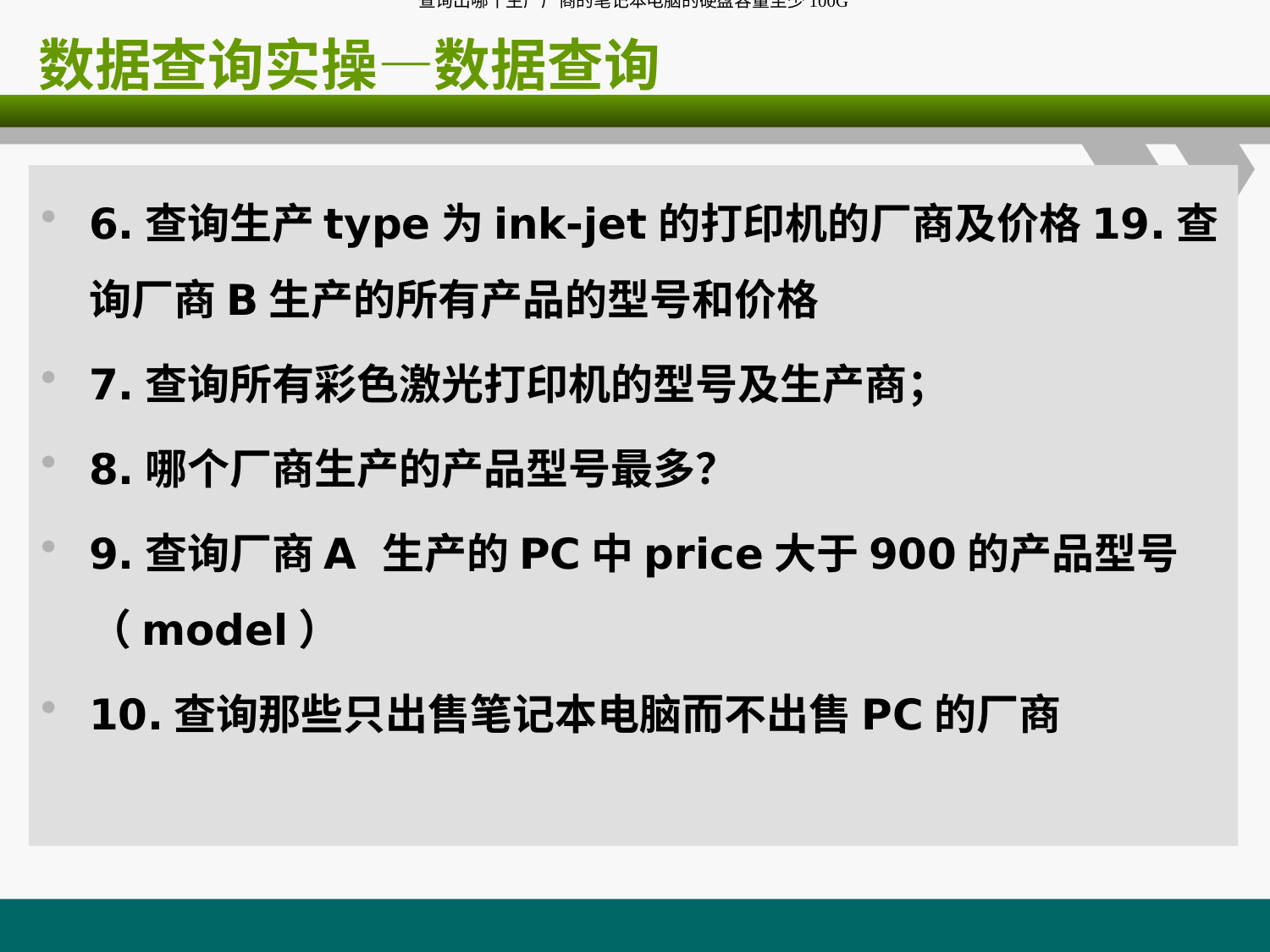

查询出哪个生产厂商的笔记本电脑的硬盘容量至少100G
# 数据查询实操—数据查询
6.查询生产type为ink-jet的打印机的厂商及价格19.查询厂商B生产的所有产品的型号和价格
7.查询所有彩色激光打印机的型号及生产商；
8.哪个厂商生产的产品型号最多？
9.查询厂商A 生产的PC中price大于900的产品型号（model）
10.查询那些只出售笔记本电脑而不出售PC的厂商